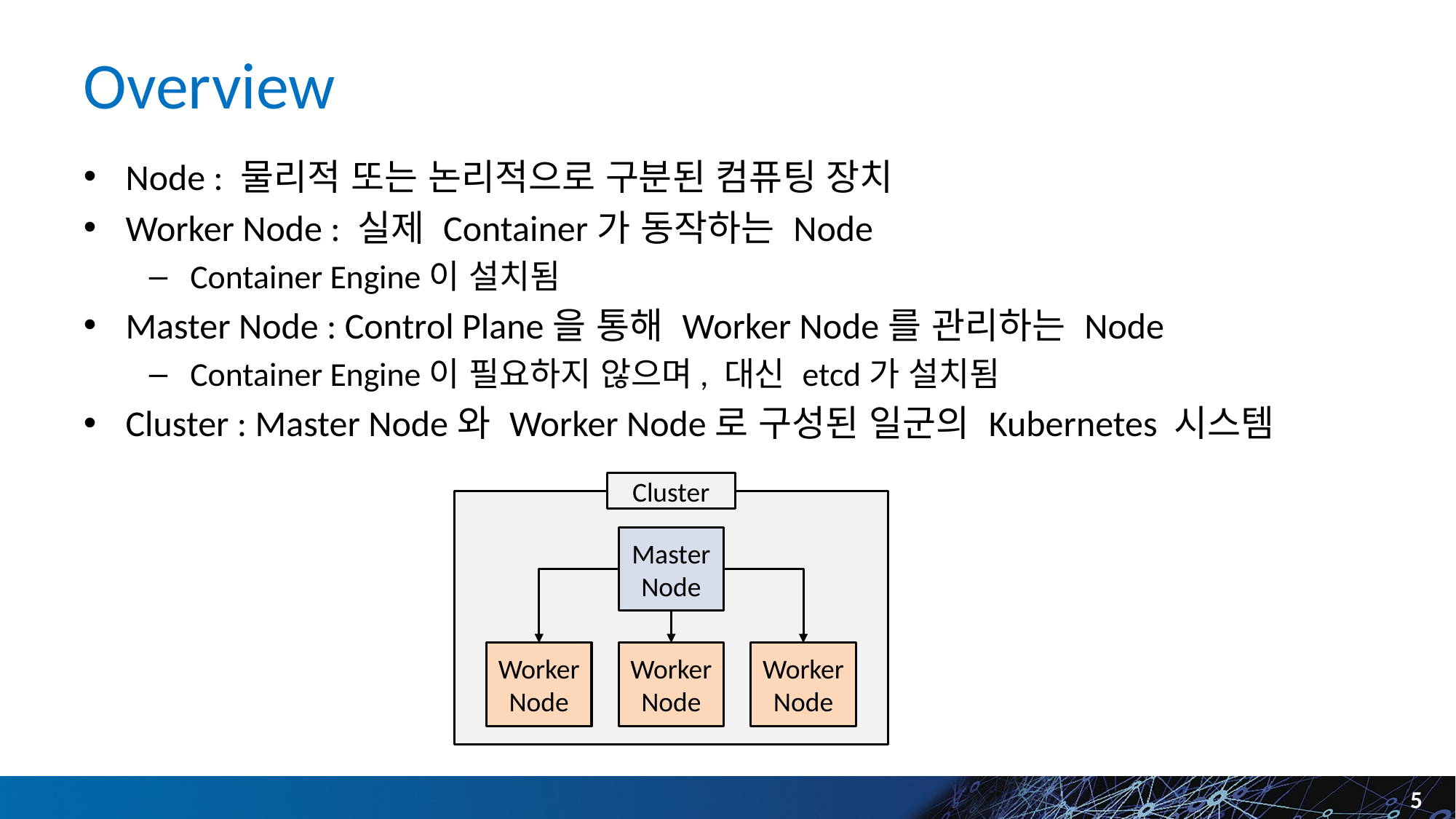

# Overview
Node : 물리적 또는 논리적으로 구분된 컴퓨팅 장치
Worker Node : 실제 Container가 동작하는 Node
Container Engine이 설치됨
Master Node : Control Plane을 통해 Worker Node를 관리하는 Node
Container Engine이 필요하지 않으며, 대신 etcd가 설치됨
Cluster : Master Node와 Worker Node로 구성된 일군의 Kubernetes 시스템

Cluster

Master Node
Worker Node
Worker Node
Worker Node
5